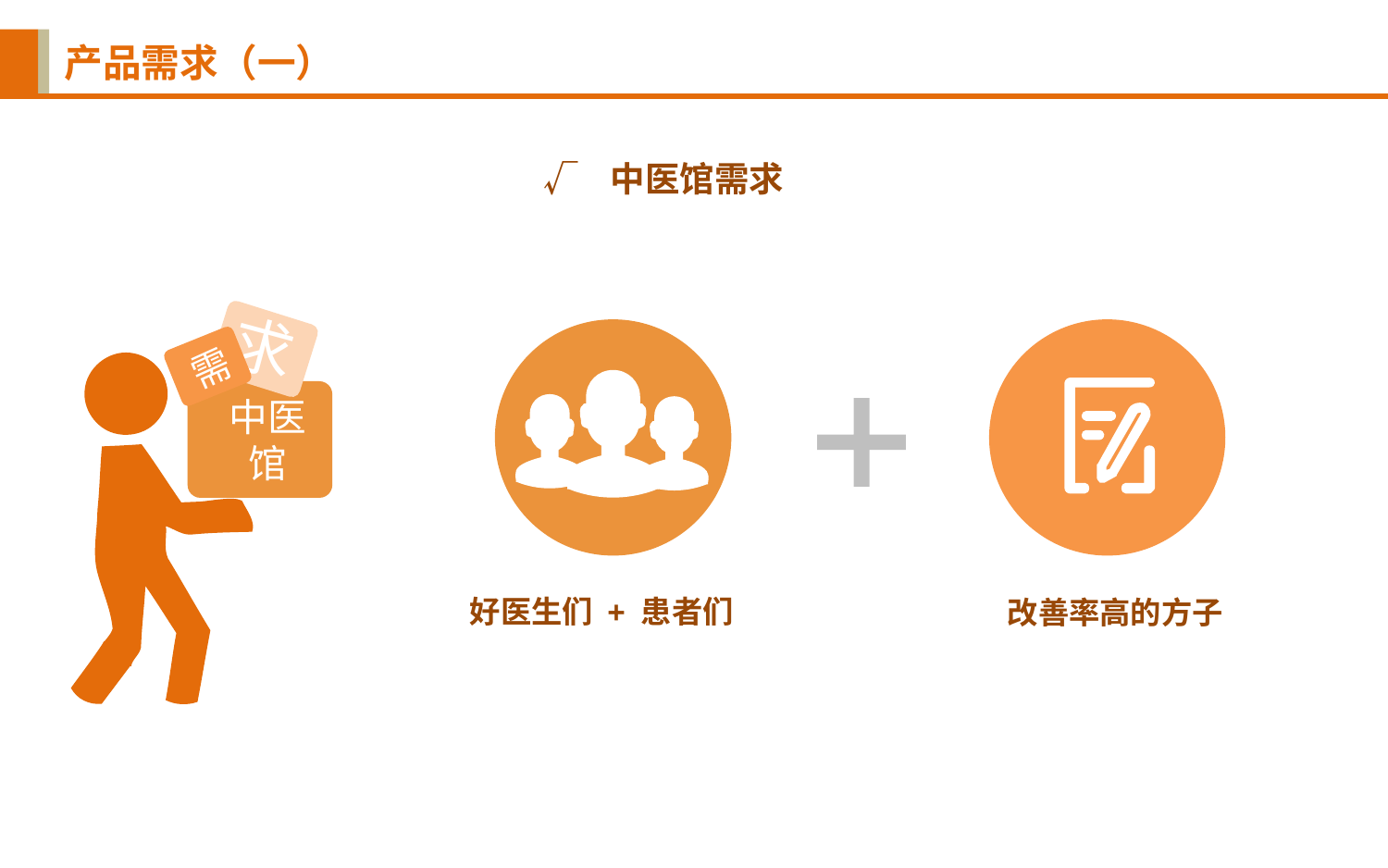

产品需求（一）

√   中医馆需求

求

需

中医馆

好医生们 + 患者们
改善率高的方子